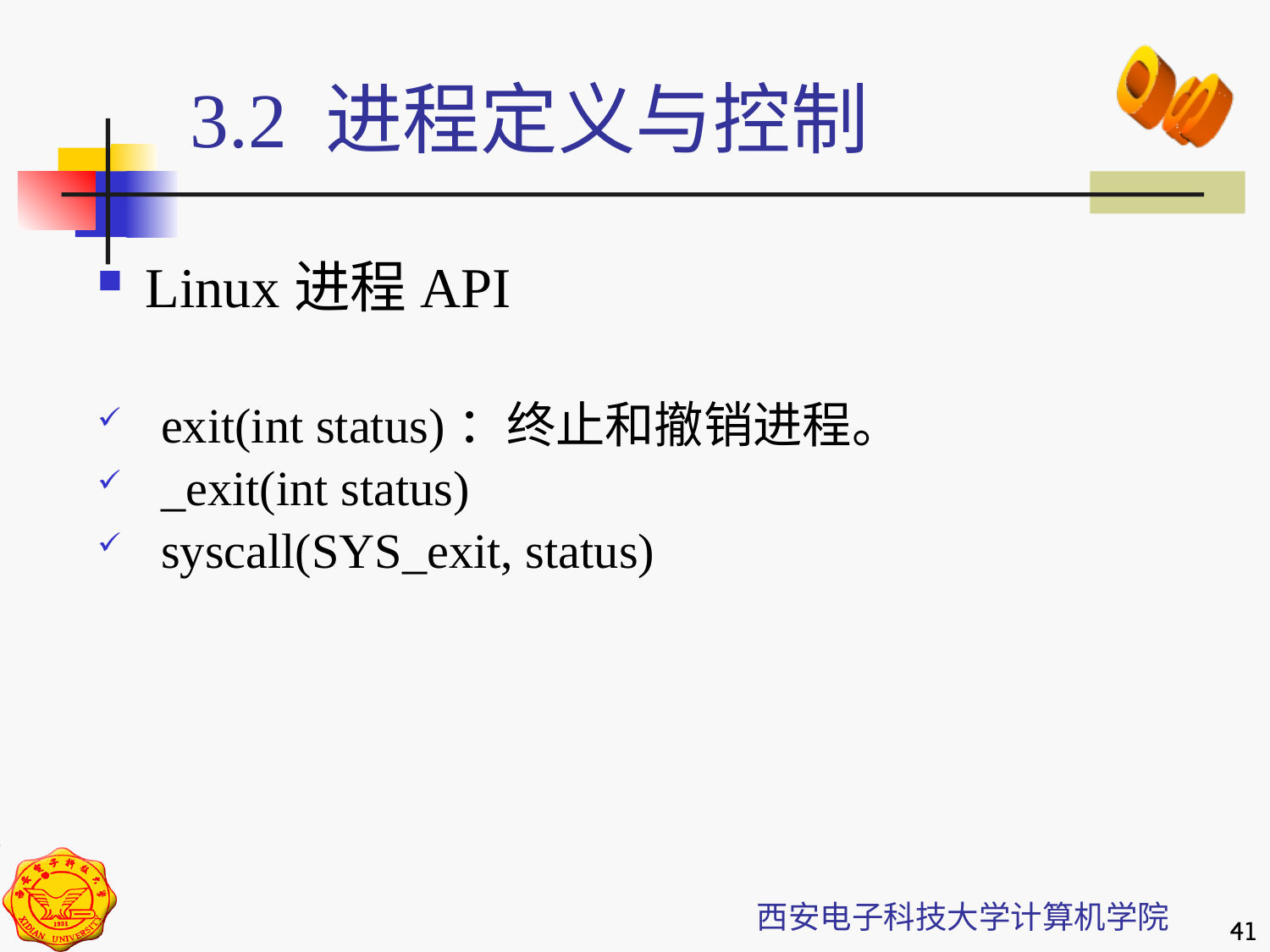

3.2 进程定义与控制
Linux进程API

exit(int status)：终止和撤销进程。
_exit(int status)
syscall(SYS_exit, status)

41